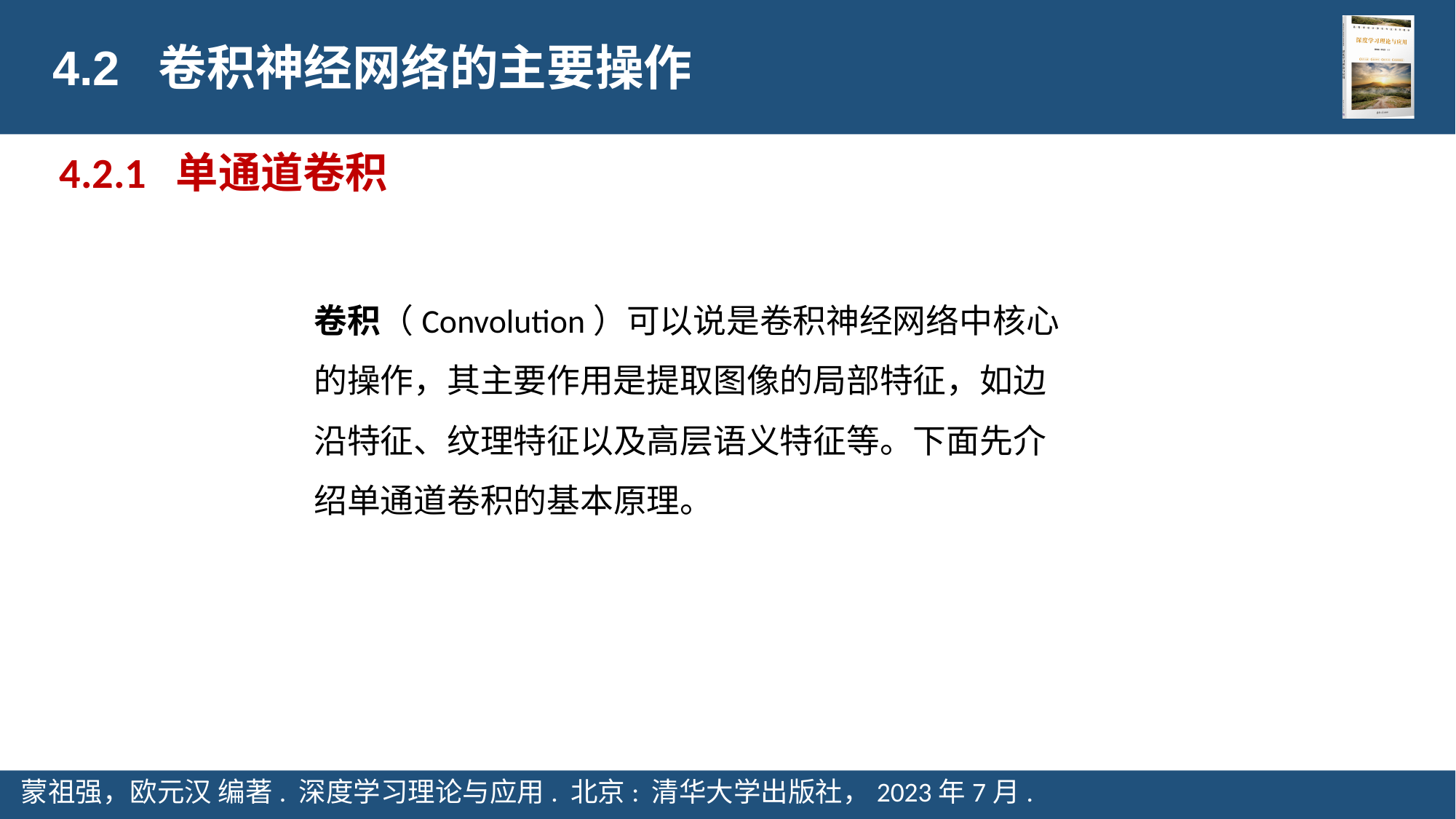

4.2  卷积神经网络的主要操作
4.2.1  单通道卷积
卷积（Convolution）可以说是卷积神经网络中核心的操作，其主要作用是提取图像的局部特征，如边沿特征、纹理特征以及高层语义特征等。下面先介绍单通道卷积的基本原理。